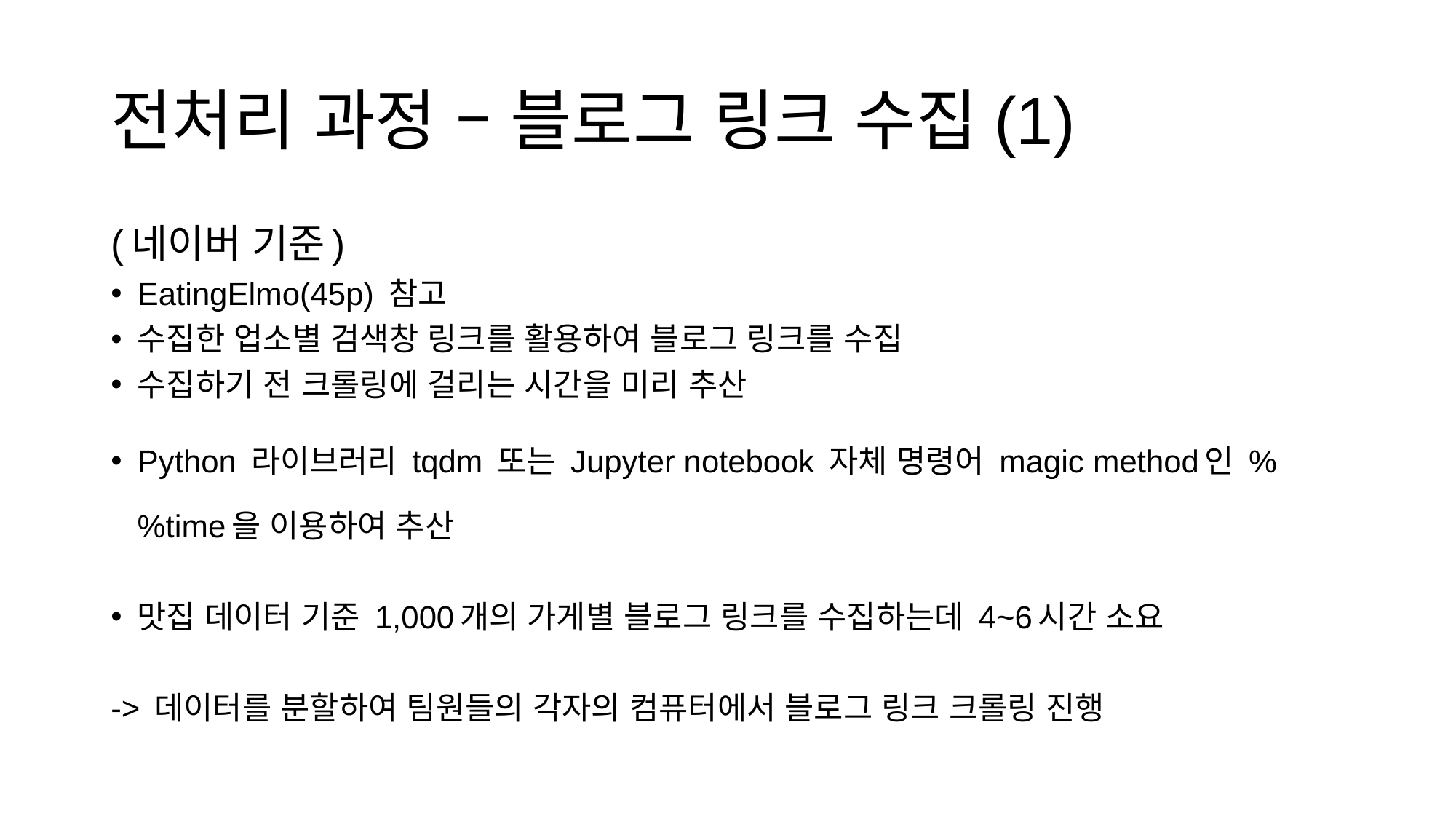

# 전처리 과정 – 블로그 링크 수집(1)
(네이버 기준)
EatingElmo(45p) 참고
수집한 업소별 검색창 링크를 활용하여 블로그 링크를 수집
수집하기 전 크롤링에 걸리는 시간을 미리 추산
Python 라이브러리 tqdm 또는 Jupyter notebook 자체 명령어 magic method인 %%time을 이용하여 추산

맛집 데이터 기준 1,000개의 가게별 블로그 링크를 수집하는데 4~6시간 소요

-> 데이터를 분할하여 팀원들의 각자의 컴퓨터에서 블로그 링크 크롤링 진행